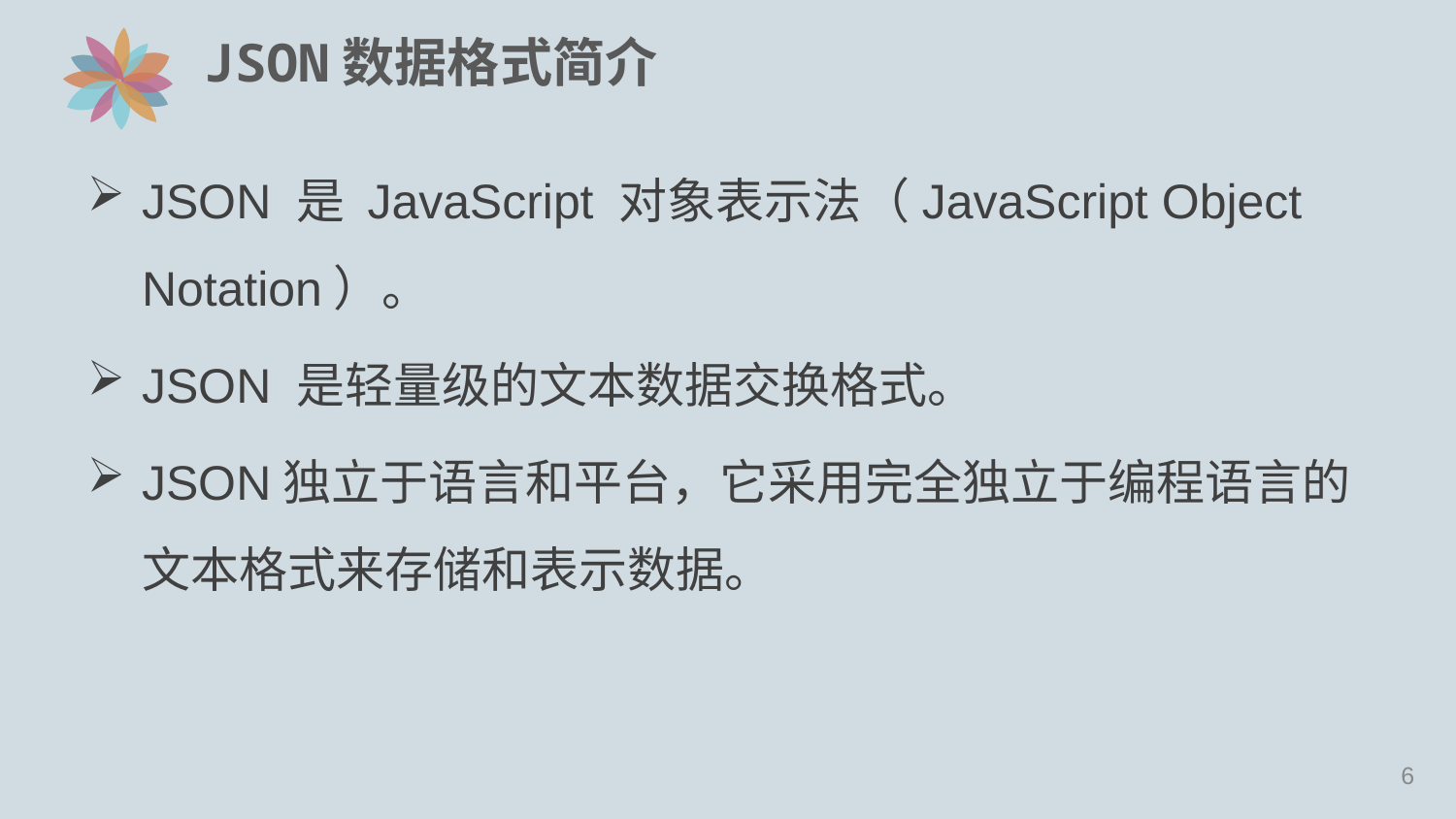

# JSON数据格式简介
JSON 是 JavaScript 对象表示法（JavaScript Object Notation）。
JSON 是轻量级的文本数据交换格式。
JSON独立于语言和平台，它采用完全独立于编程语言的文本格式来存储和表示数据。
6